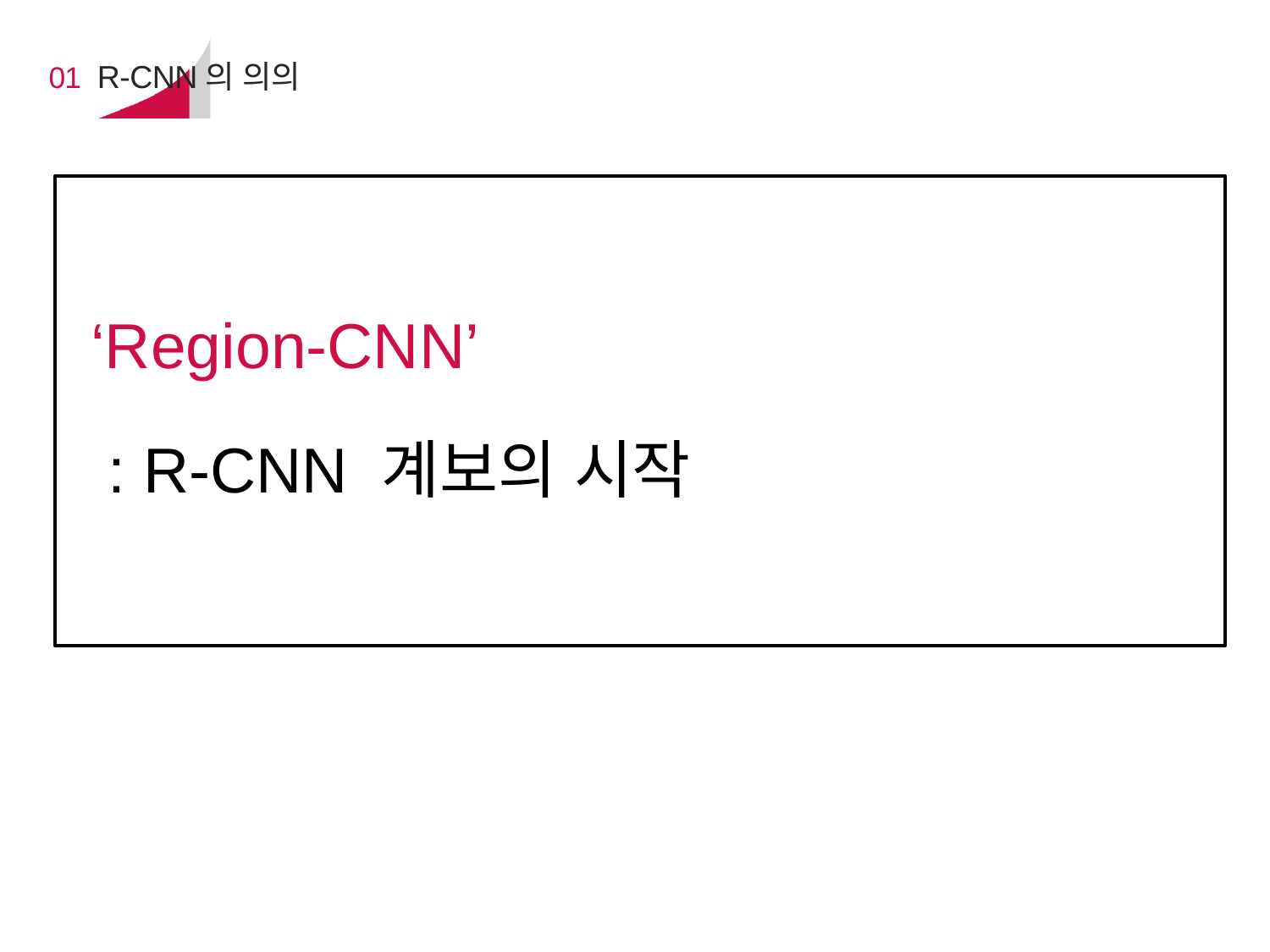

# 01  R-CNN의 의의

‘Region-CNN’
 : R-CNN 계보의 시작